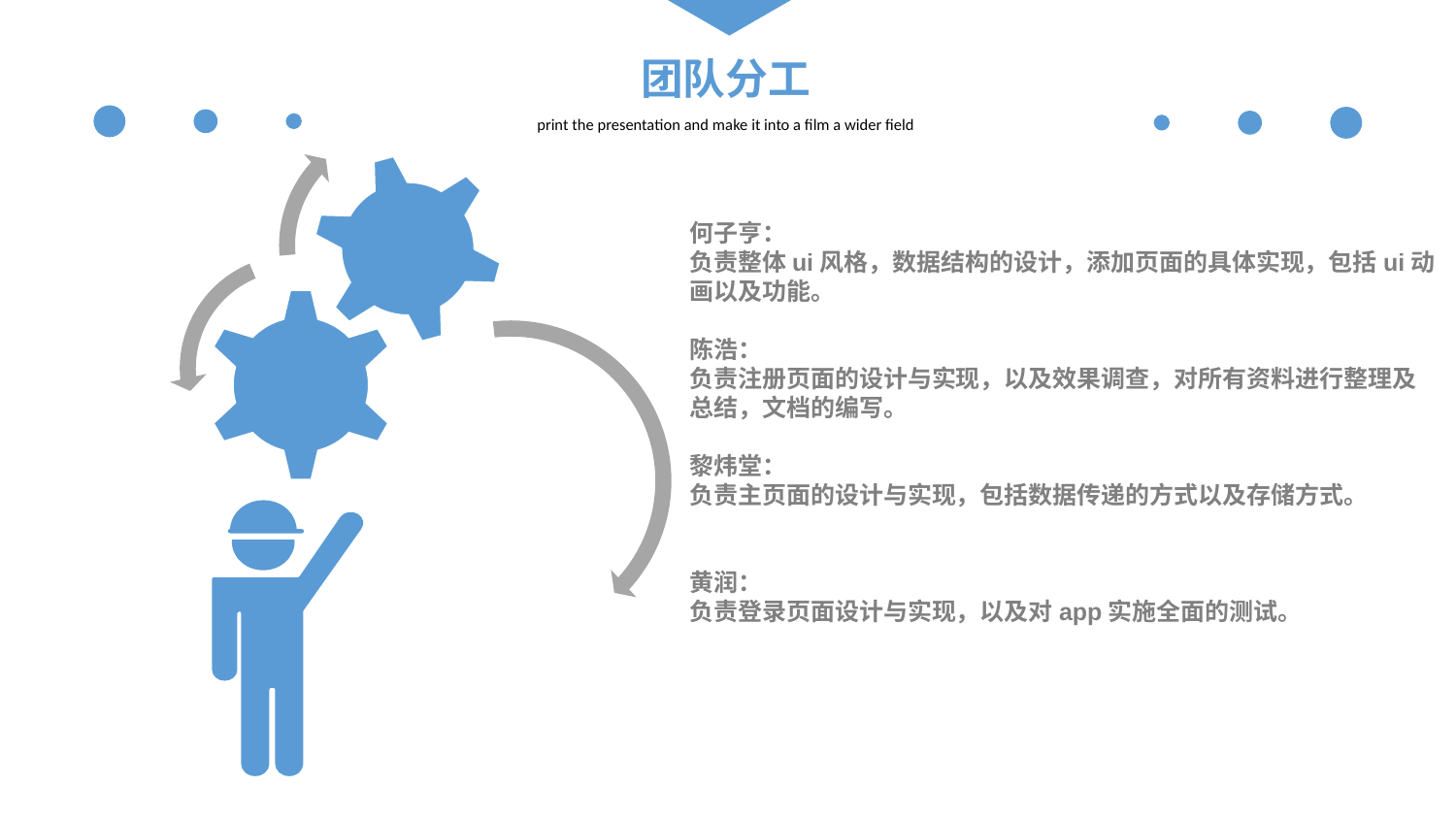

团队分工
print the presentation and make it into a film a wider field

何子亨：
负责整体ui风格，数据结构的设计，添加页面的具体实现，包括ui动画以及功能。

陈浩：
负责注册页面的设计与实现，以及效果调查，对所有资料进行整理及总结，文档的编写。

黎炜堂：
负责主页面的设计与实现，包括数据传递的方式以及存储方式。

黄润：
负责登录页面设计与实现，以及对app实施全面的测试。